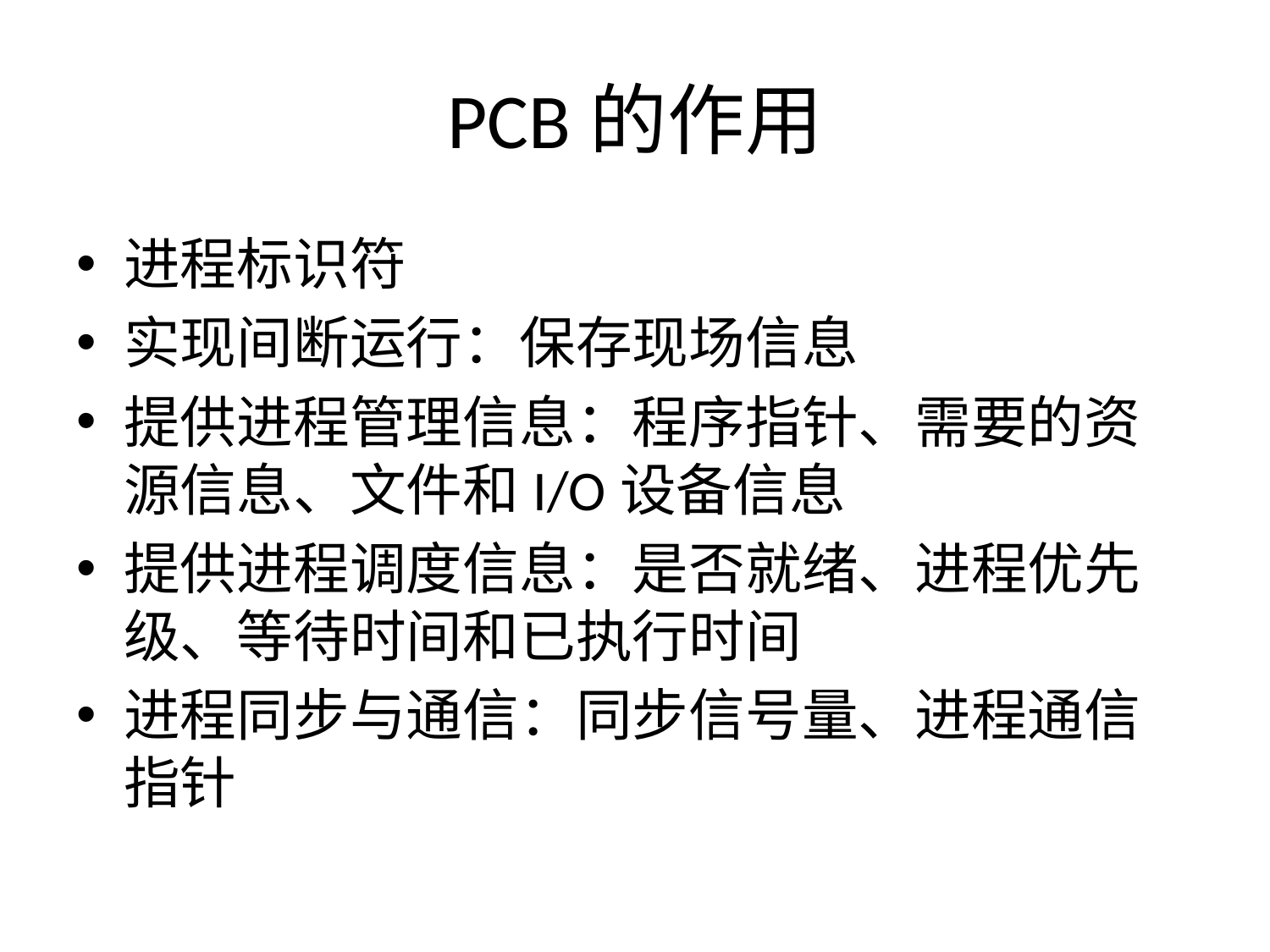

# PCB的作用
进程标识符
实现间断运行：保存现场信息
提供进程管理信息：程序指针、需要的资源信息、文件和I/O设备信息
提供进程调度信息：是否就绪、进程优先级、等待时间和已执行时间
进程同步与通信：同步信号量、进程通信指针